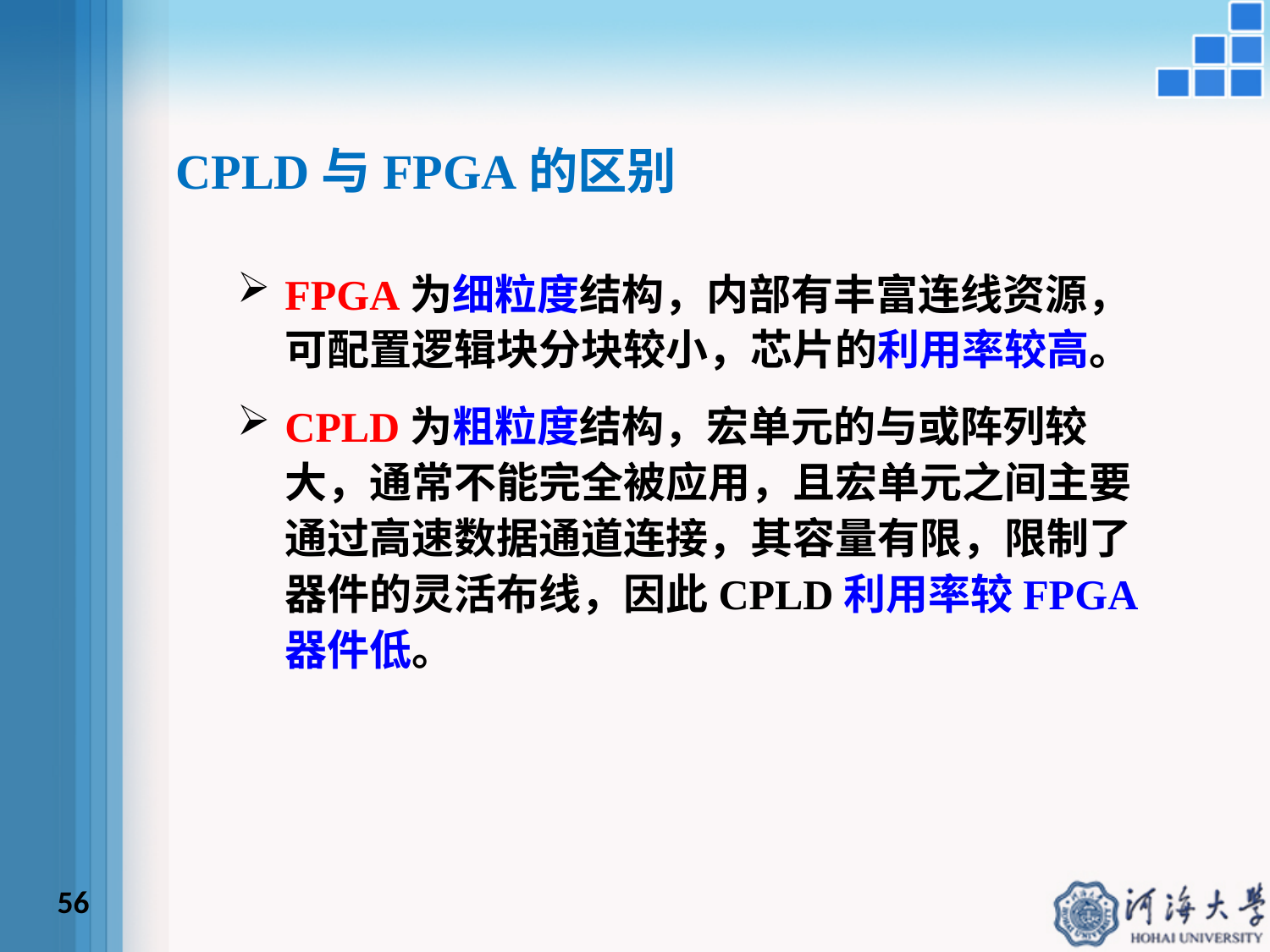

CPLD与FPGA的区别
FPGA为细粒度结构，内部有丰富连线资源，可配置逻辑块分块较小，芯片的利用率较高。
CPLD为粗粒度结构，宏单元的与或阵列较大，通常不能完全被应用，且宏单元之间主要通过高速数据通道连接，其容量有限，限制了器件的灵活布线，因此CPLD利用率较FPGA器件低。

56